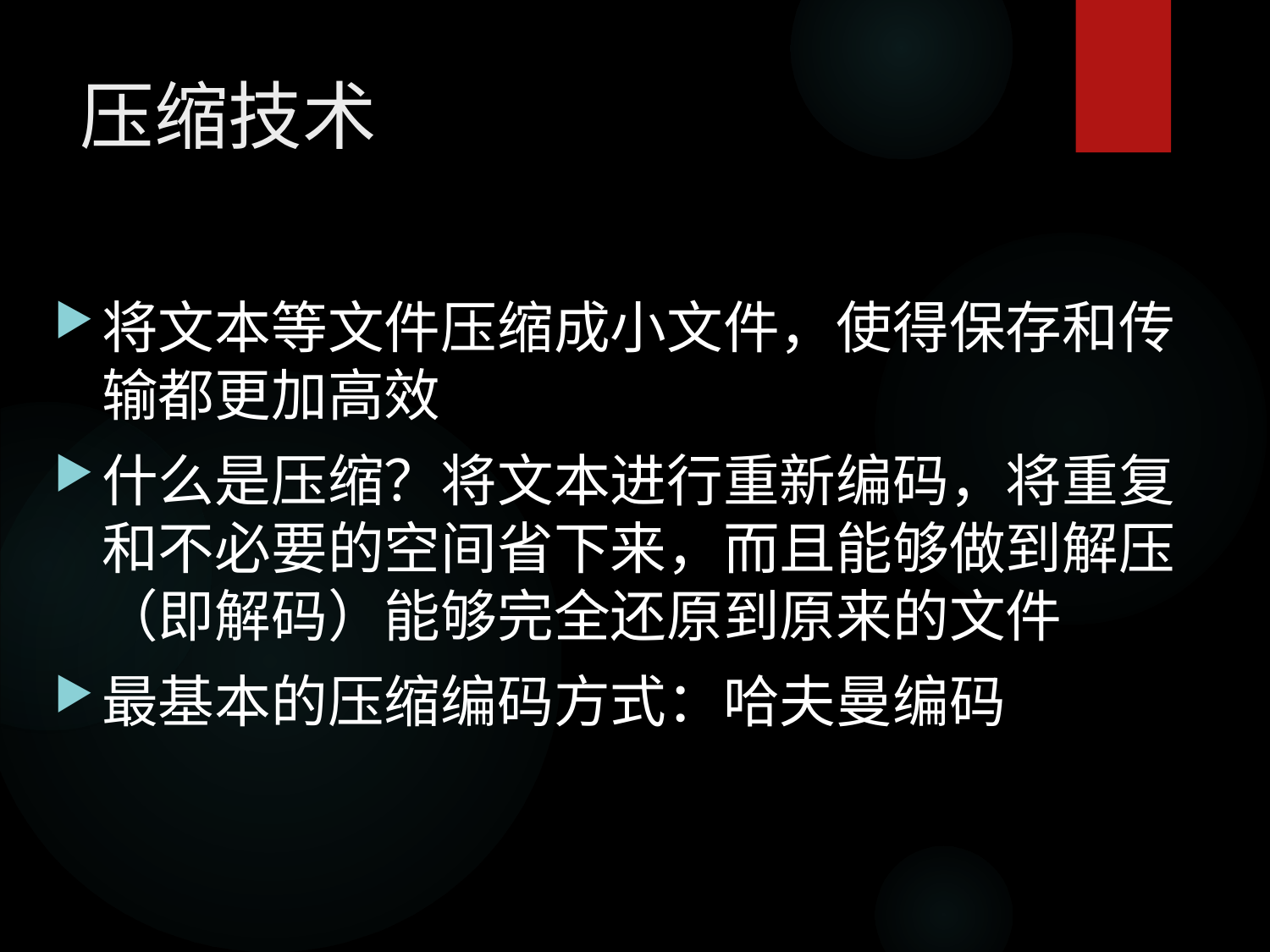

# 压缩技术
将文本等文件压缩成小文件，使得保存和传输都更加高效
什么是压缩？将文本进行重新编码，将重复和不必要的空间省下来，而且能够做到解压（即解码）能够完全还原到原来的文件
最基本的压缩编码方式：哈夫曼编码